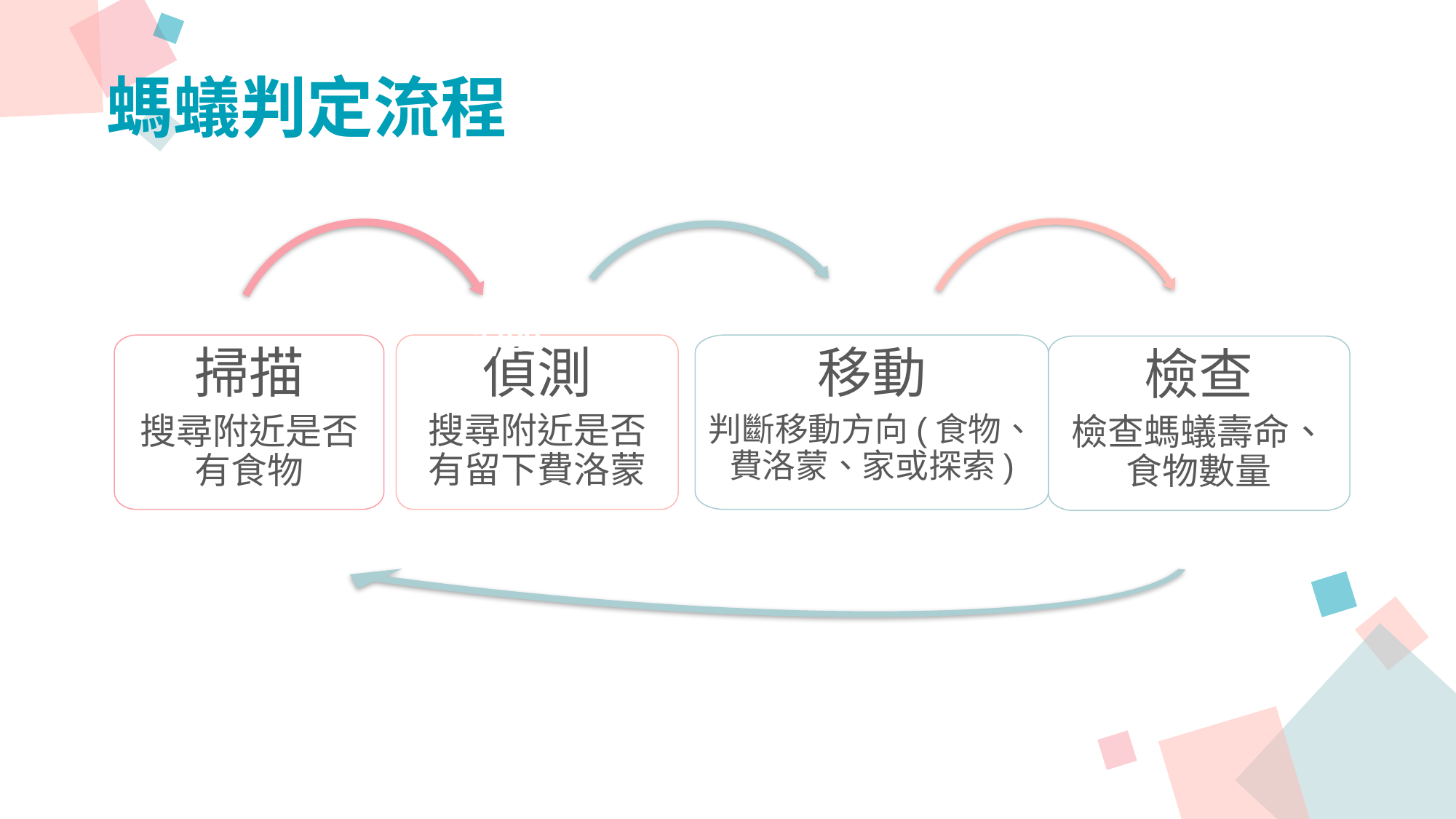

螞蟻判定流程

3/20
5/1
掃描
搜尋附近是否有食物
偵測
搜尋附近是否有留下費洛蒙

移動
判斷移動方向(食物、費洛蒙、家或探索)
檢查
檢查螞蟻壽命、食物數量

2/27